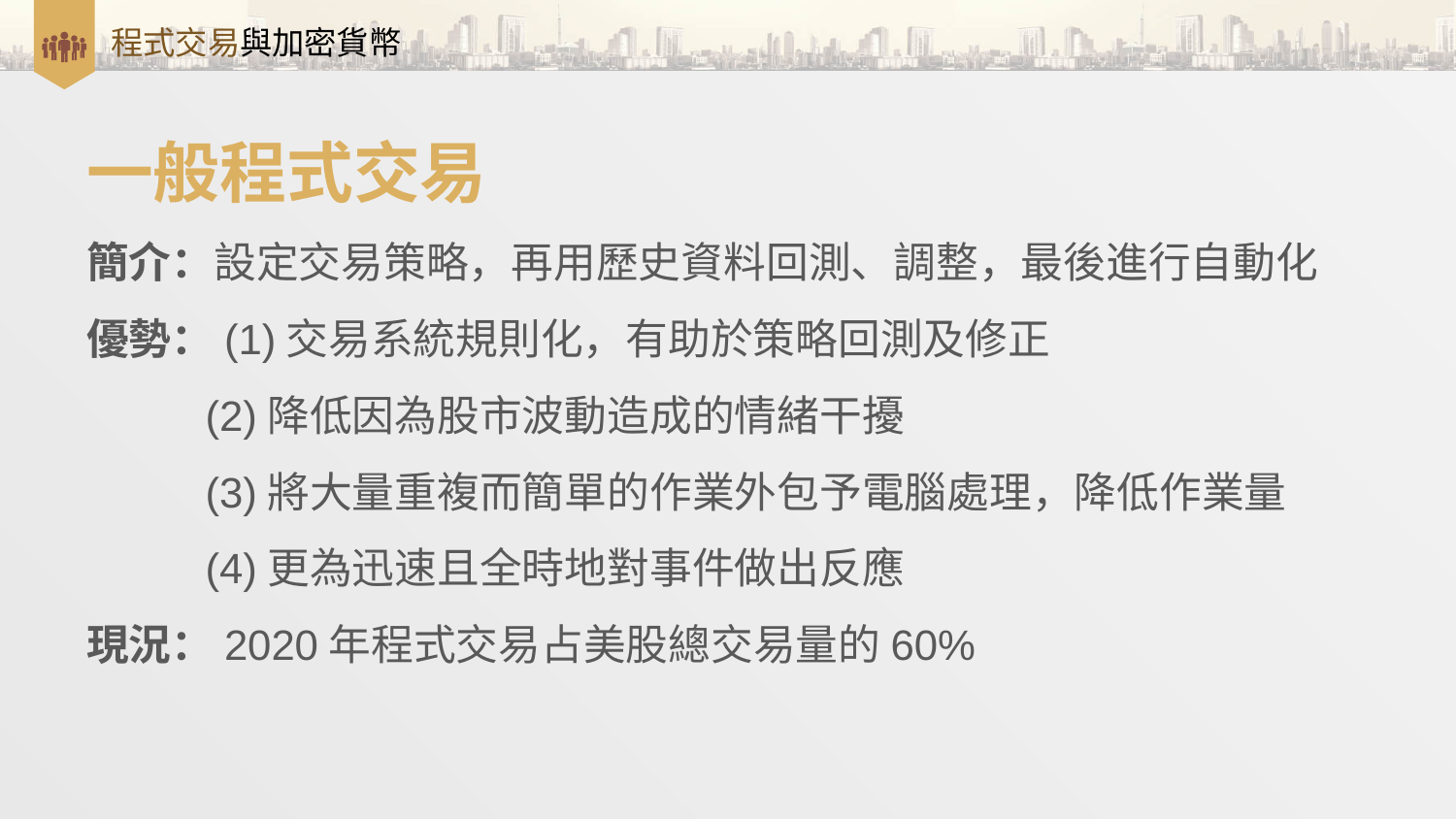

# 程式交易與加密貨幣

一般程式交易
簡介：設定交易策略，再用歷史資料回測、調整，最後進行自動化
優勢：(1)交易系統規則化，有助於策略回測及修正
          (2)降低因為股市波動造成的情緒干擾
          (3)將大量重複而簡單的作業外包予電腦處理，降低作業量
          (4)更為迅速且全時地對事件做出反應
現況：2020年程式交易占美股總交易量的60%